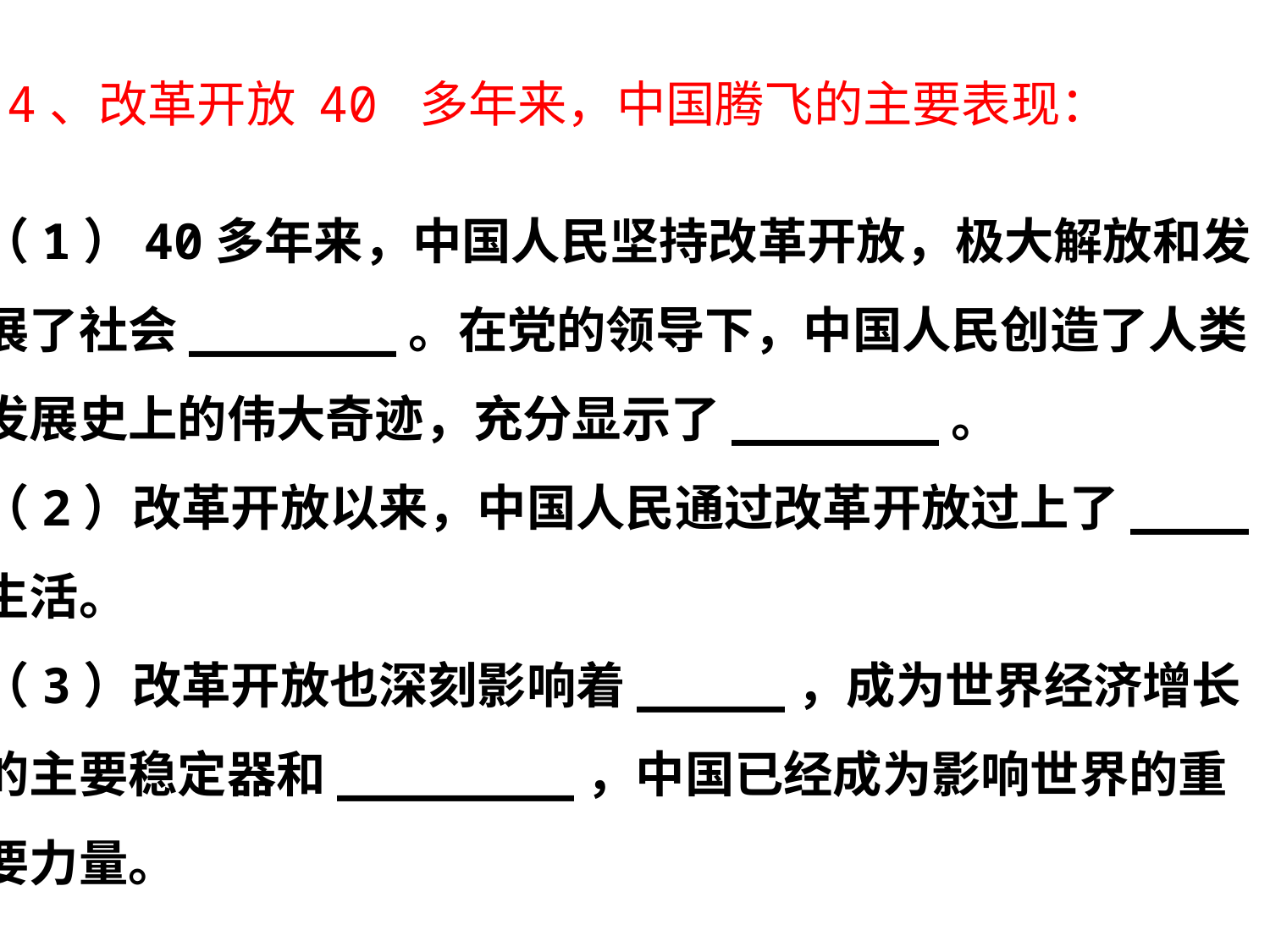

4、改革开放 40 多年来，中国腾飞的主要表现：
（1）40多年来，中国人民坚持改革开放，极大解放和发
展了社会_______。在党的领导下，中国人民创造了人类
发展史上的伟大奇迹，充分显示了_______。
（2）改革开放以来，中国人民通过改革开放过上了____
生活。
（3）改革开放也深刻影响着_____，成为世界经济增长
的主要稳定器和________，中国已经成为影响世界的重
要力量。